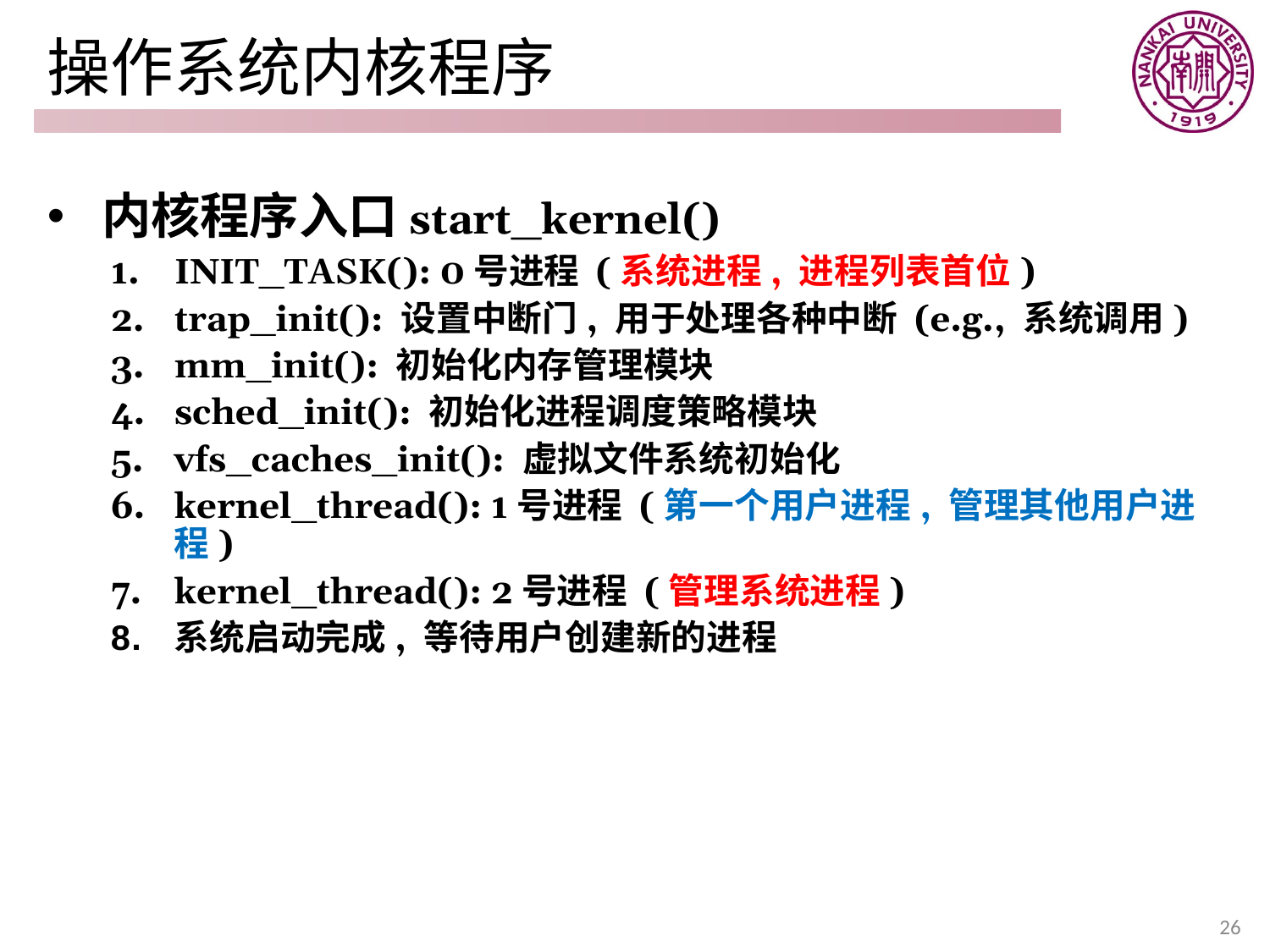

# 操作系统内核程序
 内核程序入口start_kernel()
INIT_TASK(): 0号进程 (系统进程, 进程列表首位)
trap_init(): 设置中断门, 用于处理各种中断 (e.g., 系统调用)
mm_init(): 初始化内存管理模块
sched_init(): 初始化进程调度策略模块
vfs_caches_init(): 虚拟文件系统初始化
kernel_thread(): 1号进程 (第一个用户进程, 管理其他用户进程)
kernel_thread(): 2号进程 (管理系统进程)
系统启动完成, 等待用户创建新的进程

26